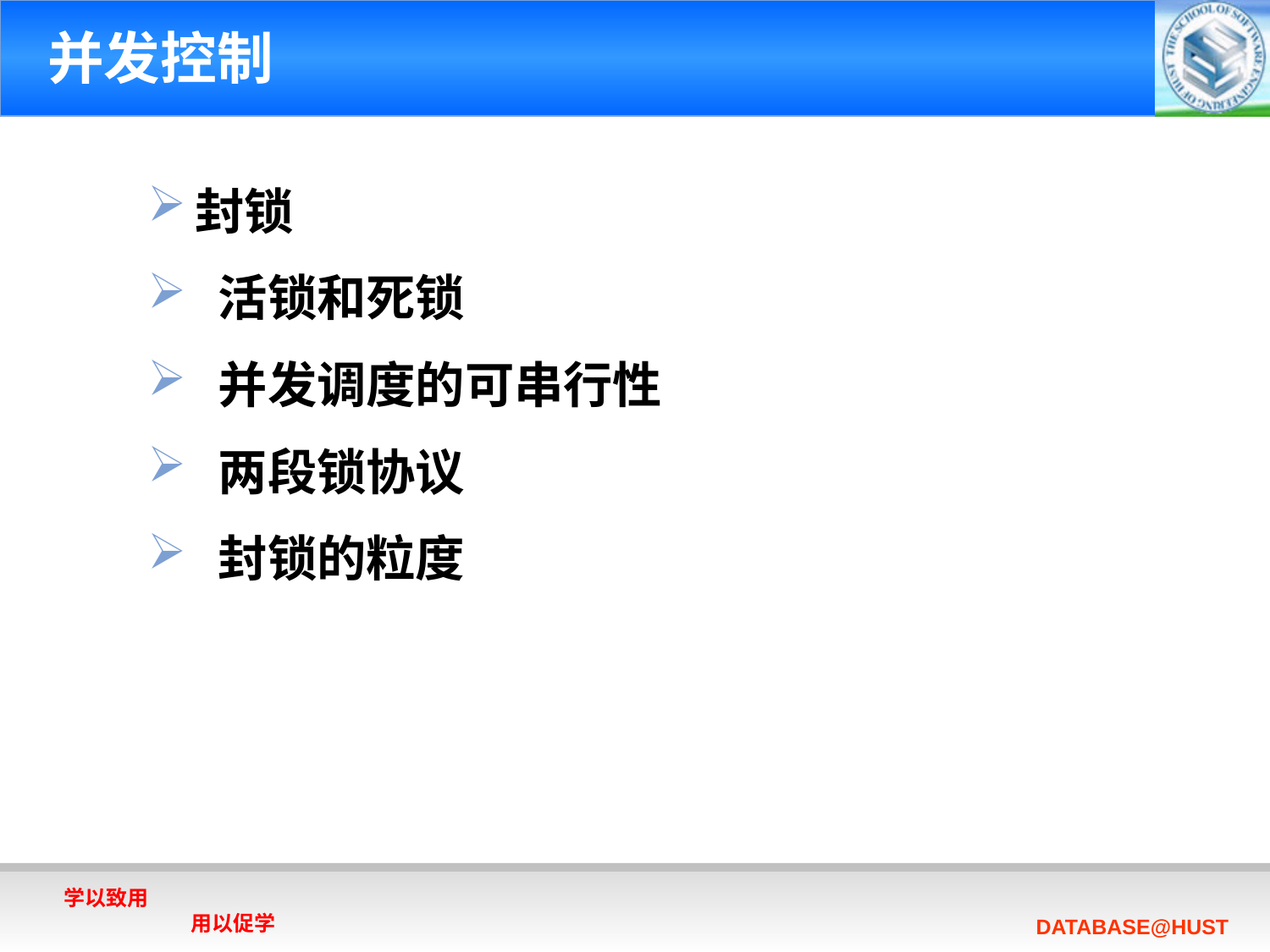

# 并发控制
封锁
 活锁和死锁
 并发调度的可串行性
 两段锁协议
 封锁的粒度